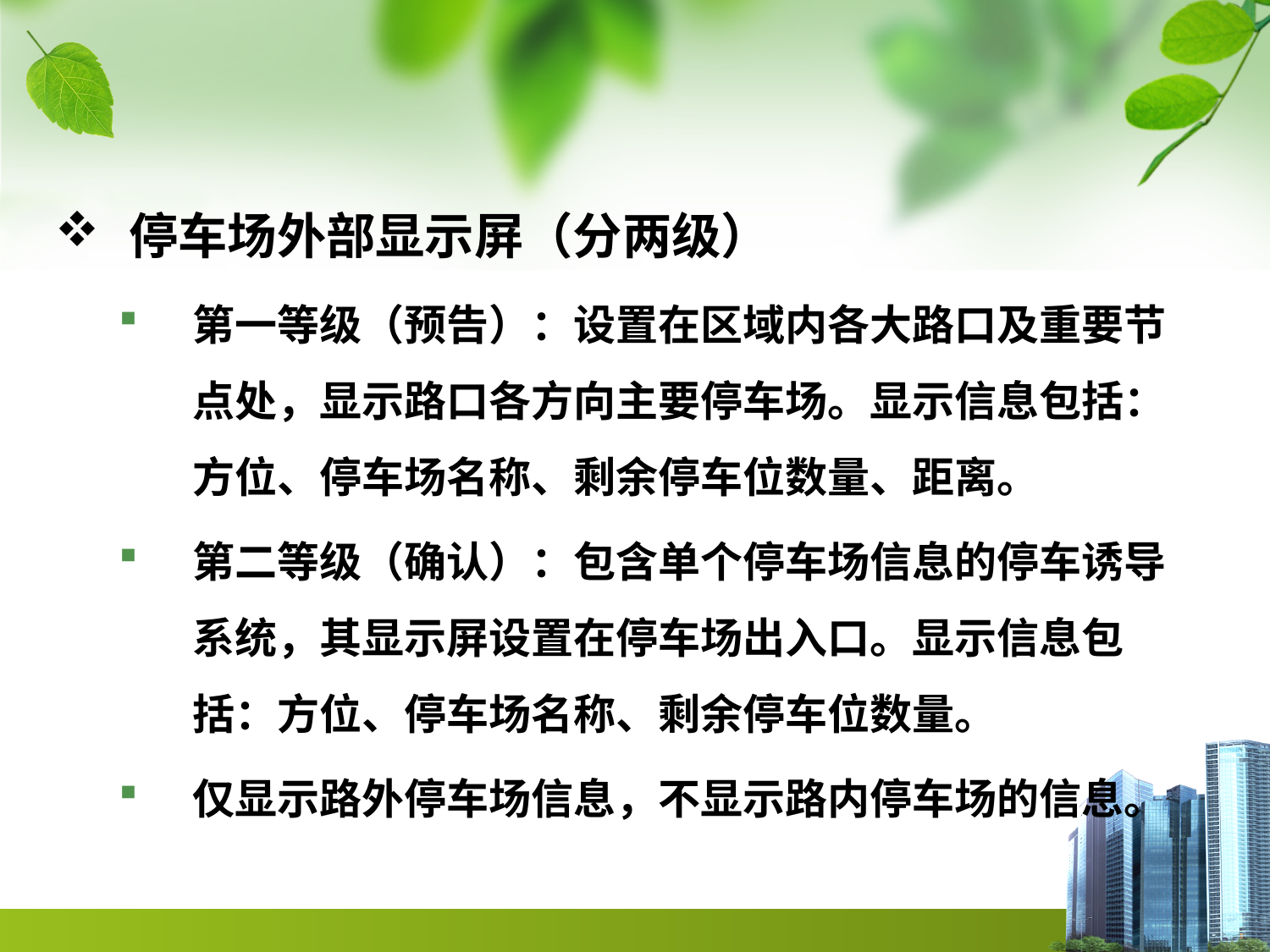

#
停车场外部显示屏（分两级）
第一等级（预告）：设置在区域内各大路口及重要节点处，显示路口各方向主要停车场。显示信息包括：方位、停车场名称、剩余停车位数量、距离。
第二等级（确认）：包含单个停车场信息的停车诱导系统，其显示屏设置在停车场出入口。显示信息包括：方位、停车场名称、剩余停车位数量。
仅显示路外停车场信息，不显示路内停车场的信息。